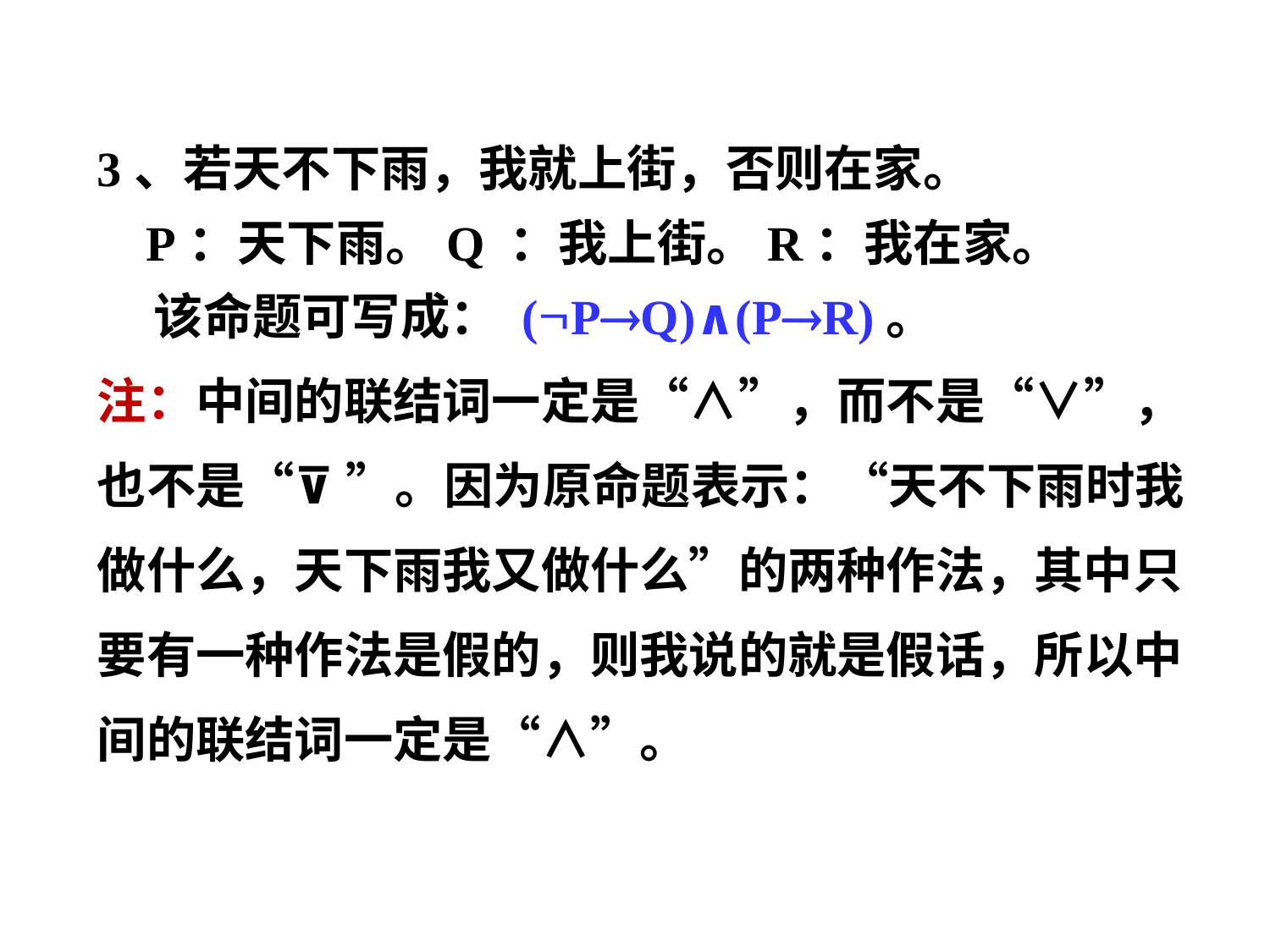

3、若天不下雨，我就上街，否则在家。
    P：天下雨。Q ：我上街。R：我在家。
    该命题可写成： (¬P→Q)∧(P→R)。
注：中间的联结词一定是“∧”，而不是“∨”，
也不是“⊽ ”。因为原命题表示：“天不下雨时我
做什么，天下雨我又做什么”的两种作法，其中只
要有一种作法是假的，则我说的就是假话，所以中
间的联结词一定是“∧”。